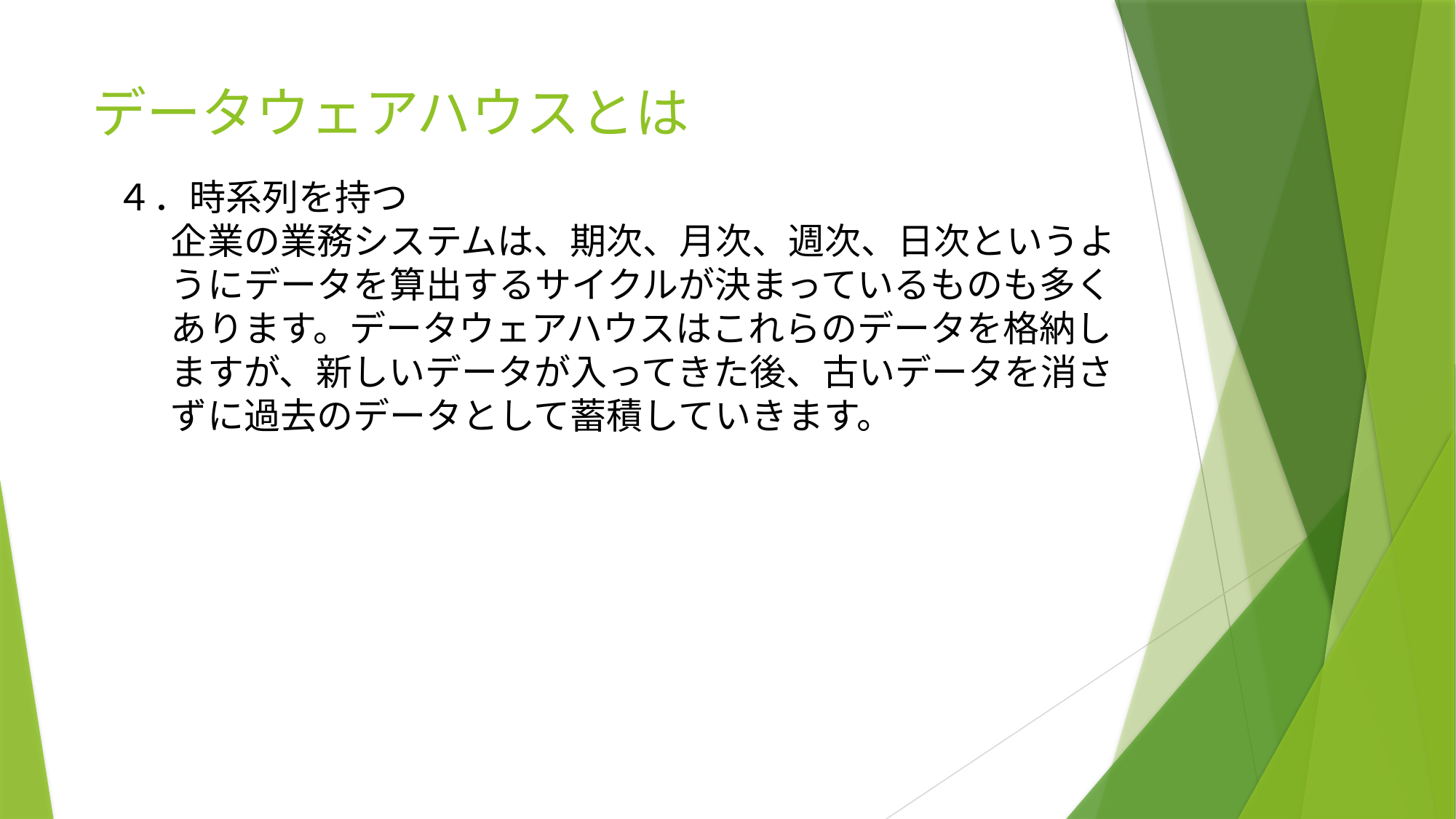

# データウェアハウスとは
４．時系列を持つ
企業の業務システムは、期次、月次、週次、日次というようにデータを算出するサイクルが決まっているものも多くあります。データウェアハウスはこれらのデータを格納しますが、新しいデータが入ってきた後、古いデータを消さずに過去のデータとして蓄積していきます。